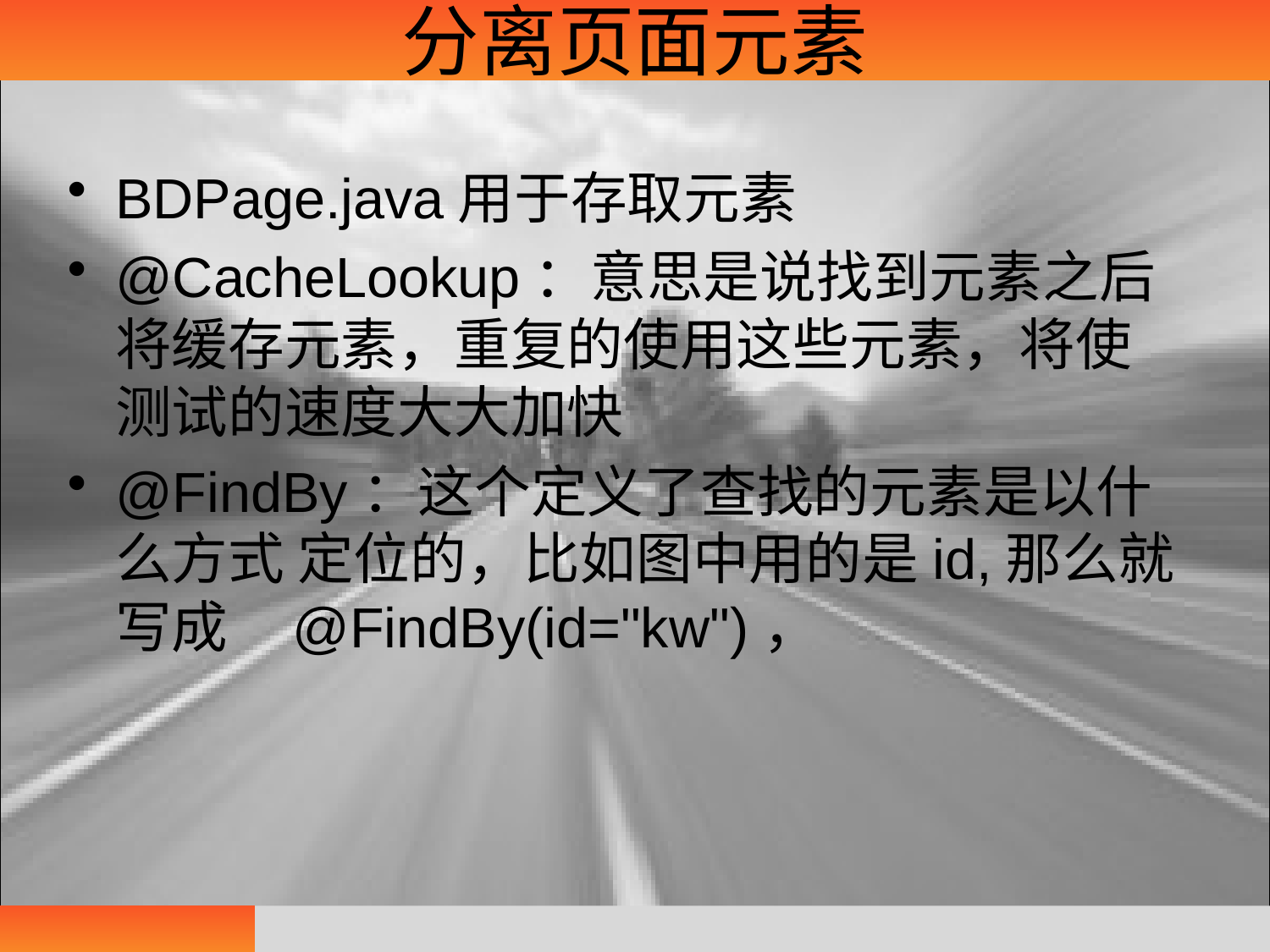

# 分离页面元素
BDPage.java用于存取元素
@CacheLookup：意思是说找到元素之后将缓存元素，重复的使用这些元素，将使测试的速度大大加快
@FindBy：这个定义了查找的元素是以什么方式 定位的，比如图中用的是id,那么就写成    @FindBy(id="kw")，